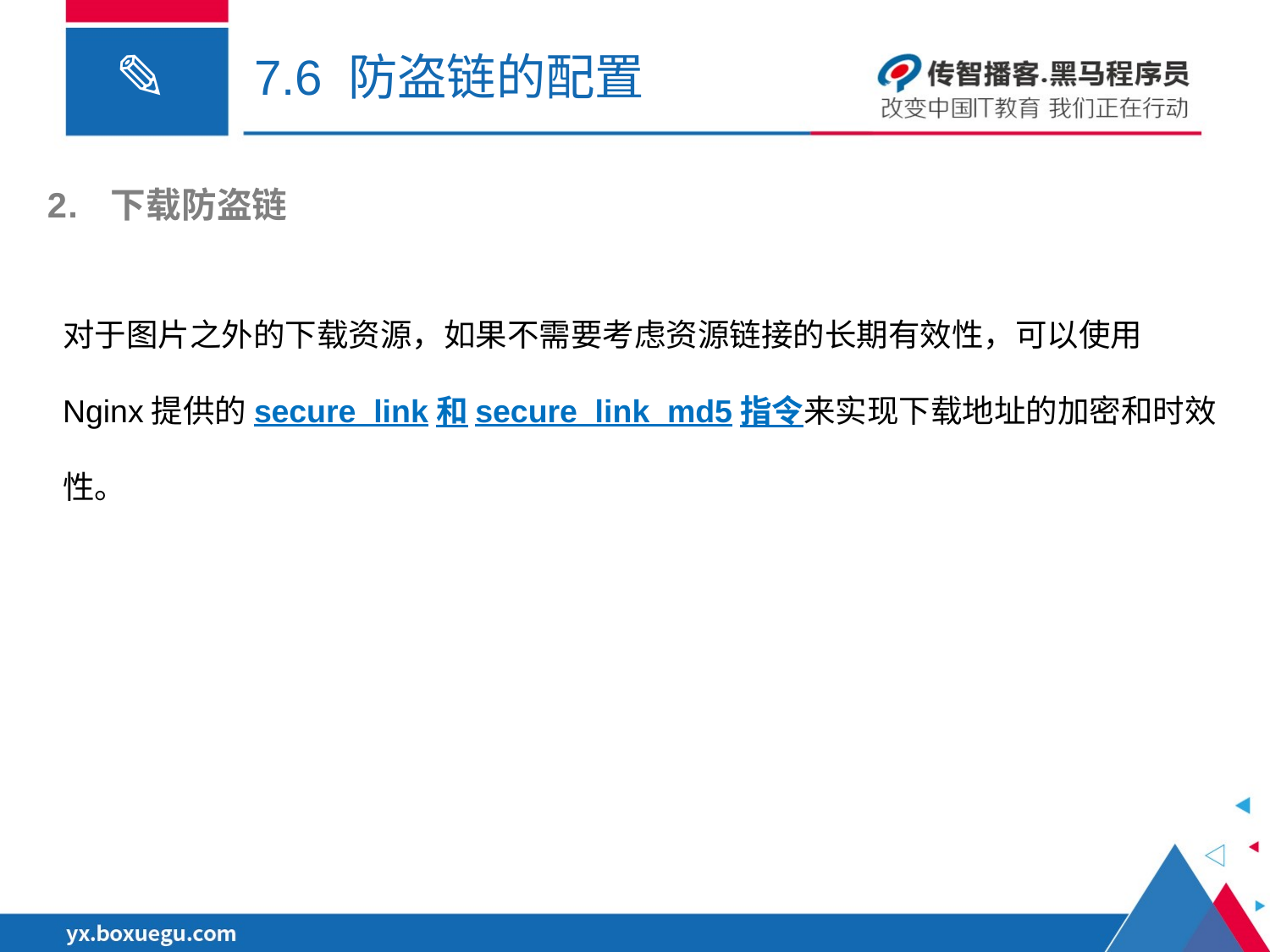

# 7.6 防盗链的配置
下载防盗链
对于图片之外的下载资源，如果不需要考虑资源链接的长期有效性，可以使用Nginx提供的secure_link和secure_link_md5指令来实现下载地址的加密和时效性。